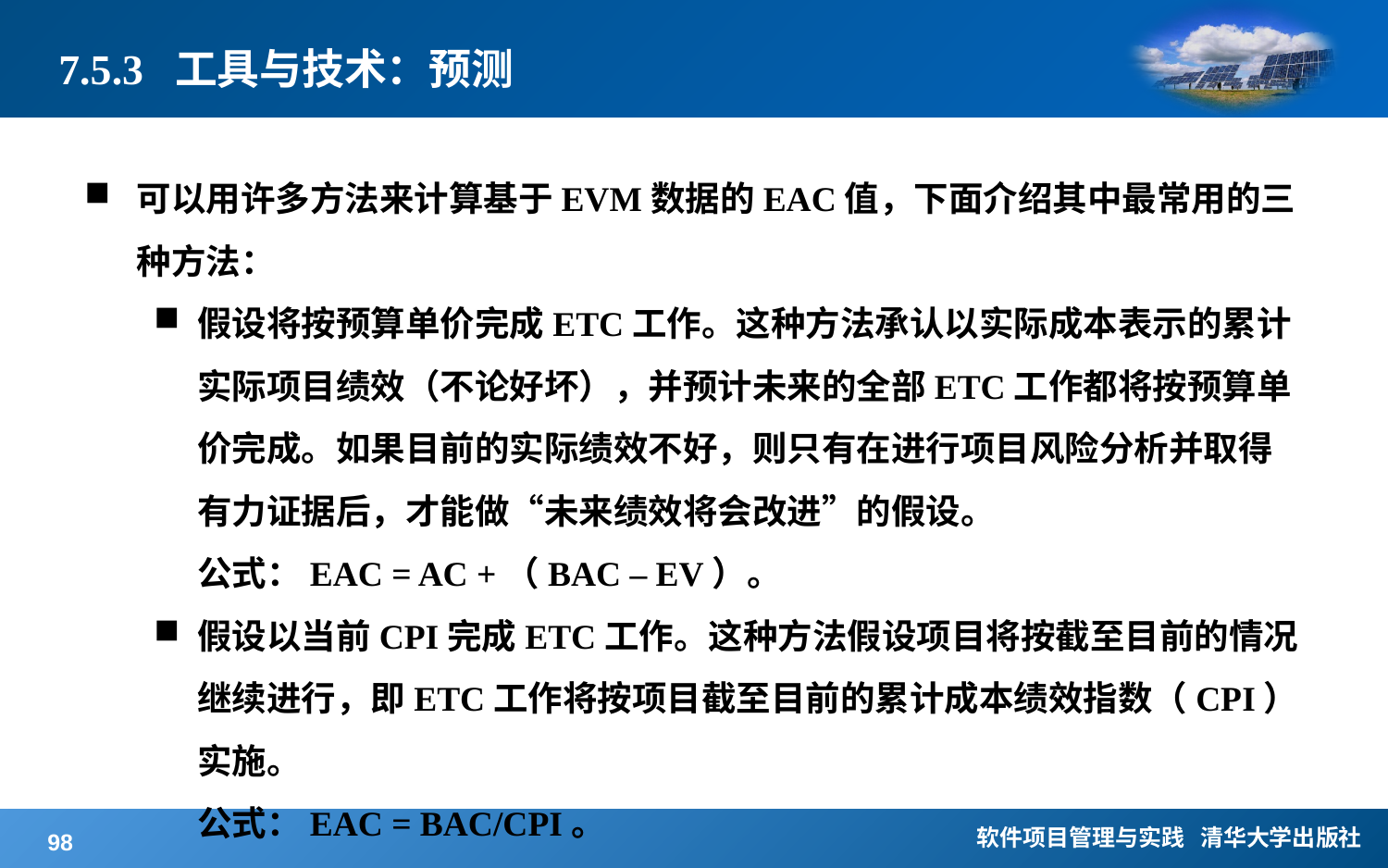

# 7.5.3  工具与技术：预测
可以用许多方法来计算基于EVM数据的EAC值，下面介绍其中最常用的三种方法：
假设将按预算单价完成ETC工作。这种方法承认以实际成本表示的累计实际项目绩效（不论好坏），并预计未来的全部ETC工作都将按预算单价完成。如果目前的实际绩效不好，则只有在进行项目风险分析并取得有力证据后，才能做“未来绩效将会改进”的假设。
公式：EAC = AC +（BAC – EV）。
假设以当前CPI完成ETC工作。这种方法假设项目将按截至目前的情况继续进行，即ETC工作将按项目截至目前的累计成本绩效指数（CPI）实施。
公式：EAC = BAC/CPI。